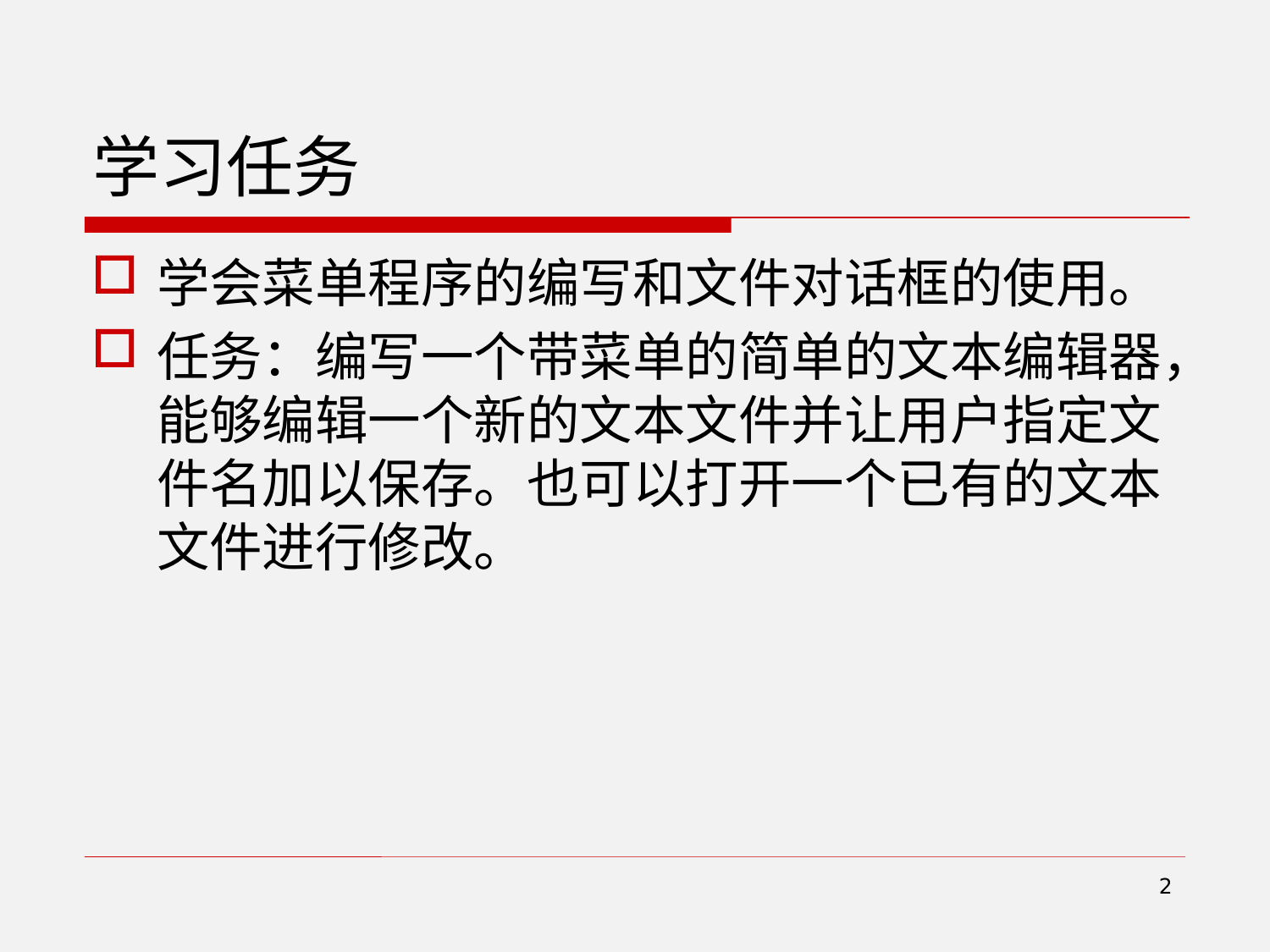

# 学习任务
学会菜单程序的编写和文件对话框的使用。
任务：编写一个带菜单的简单的文本编辑器，能够编辑一个新的文本文件并让用户指定文件名加以保存。也可以打开一个已有的文本文件进行修改。

2